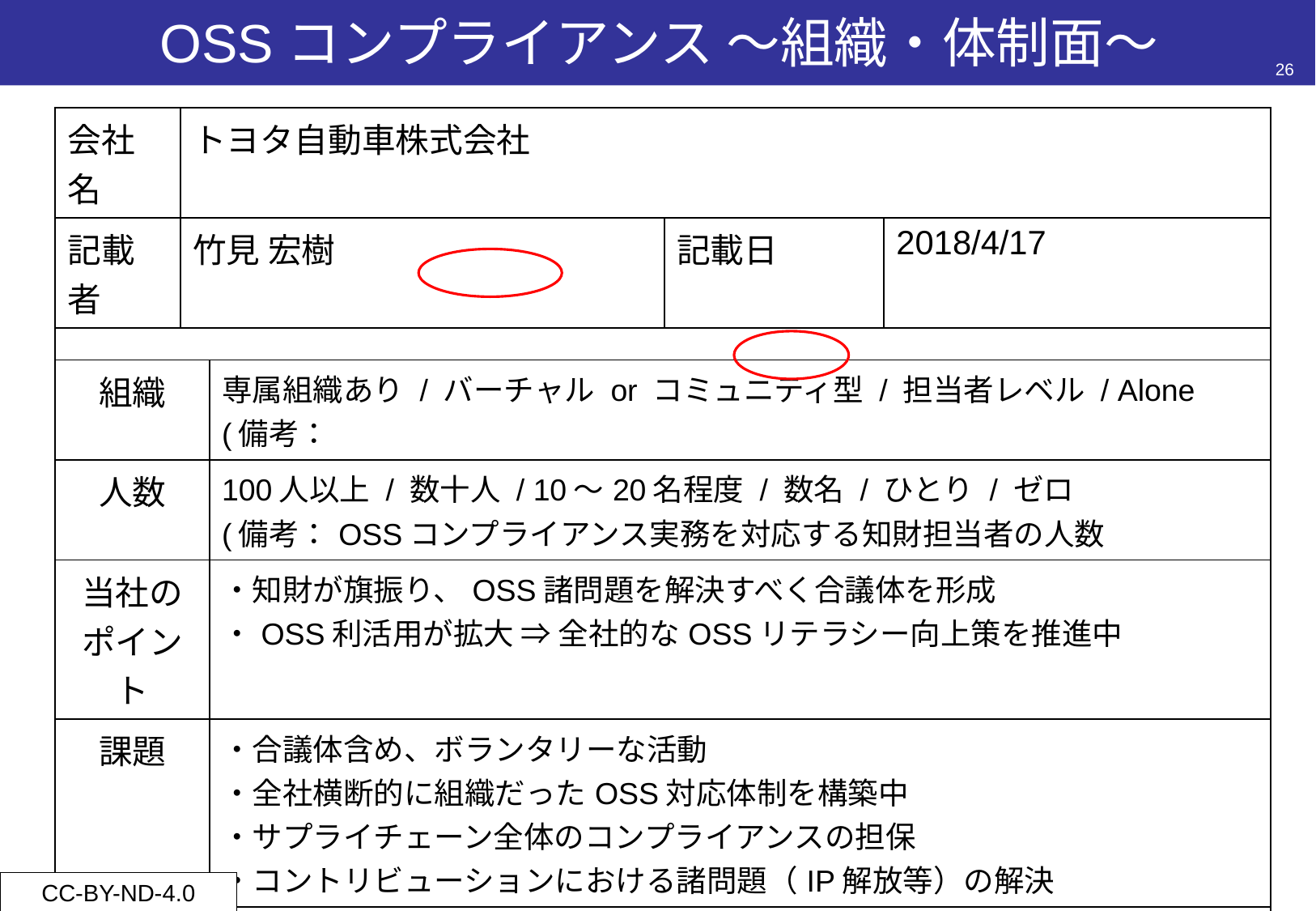

# OSSコンプライアンス ～組織・体制面～
26
| 会社名 | トヨタ自動車株式会社 |  |  |  |
| --- | --- | --- | --- | --- |
| 記載者 | 竹見 宏樹 |  | 記載日 | 2018/4/17 |
|  |  |  |  |  |
| 組織 |  | 専属組織あり / バーチャル or コミュニティ型 / 担当者レベル / Alone (備考： |  |  |
| 人数 |  | 100人以上 / 数十人 / 10～20名程度 / 数名 / ひとり / ゼロ (備考：OSSコンプライアンス実務を対応する知財担当者の人数 |  |  |
| 当社のポイント |  | ・知財が旗振り、OSS諸問題を解決すべく合議体を形成 ・OSS利活用が拡大 ⇒ 全社的なOSSリテラシー向上策を推進中 |  |  |
| 課題 |  | ・合議体含め、ボランタリーな活動 ・全社横断的に組織だったOSS対応体制を構築中 ・サプライチェーン全体のコンプライアンスの担保 ・コントリビューションにおける諸問題（IP解放等）の解決 |  |  |
| 備考 |  |  |  |  |

CC-BY-ND-4.0